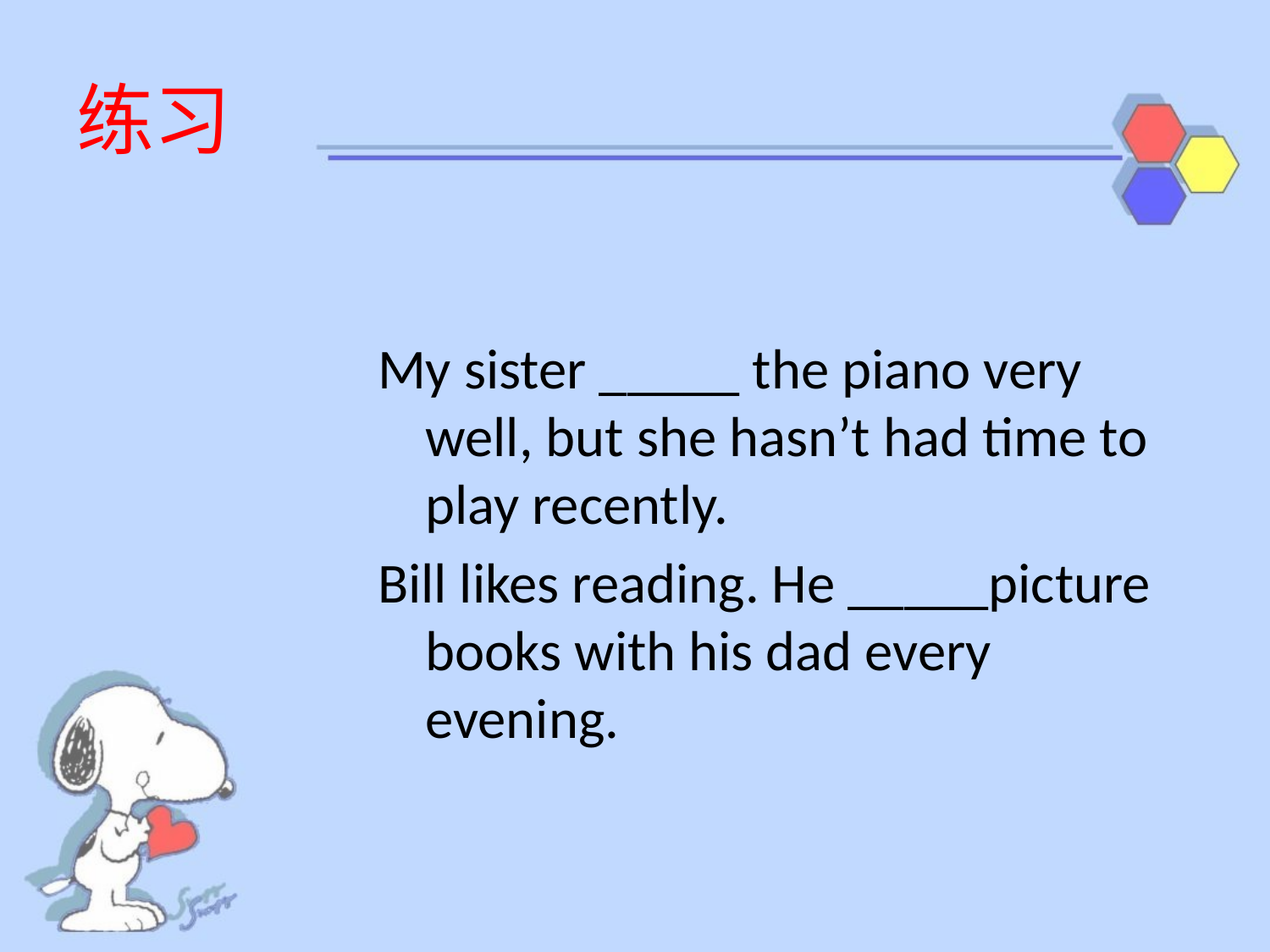

# 练习
My sister _____ the piano very well, but she hasn’t had time to play recently.
Bill likes reading. He _____picture books with his dad every evening.